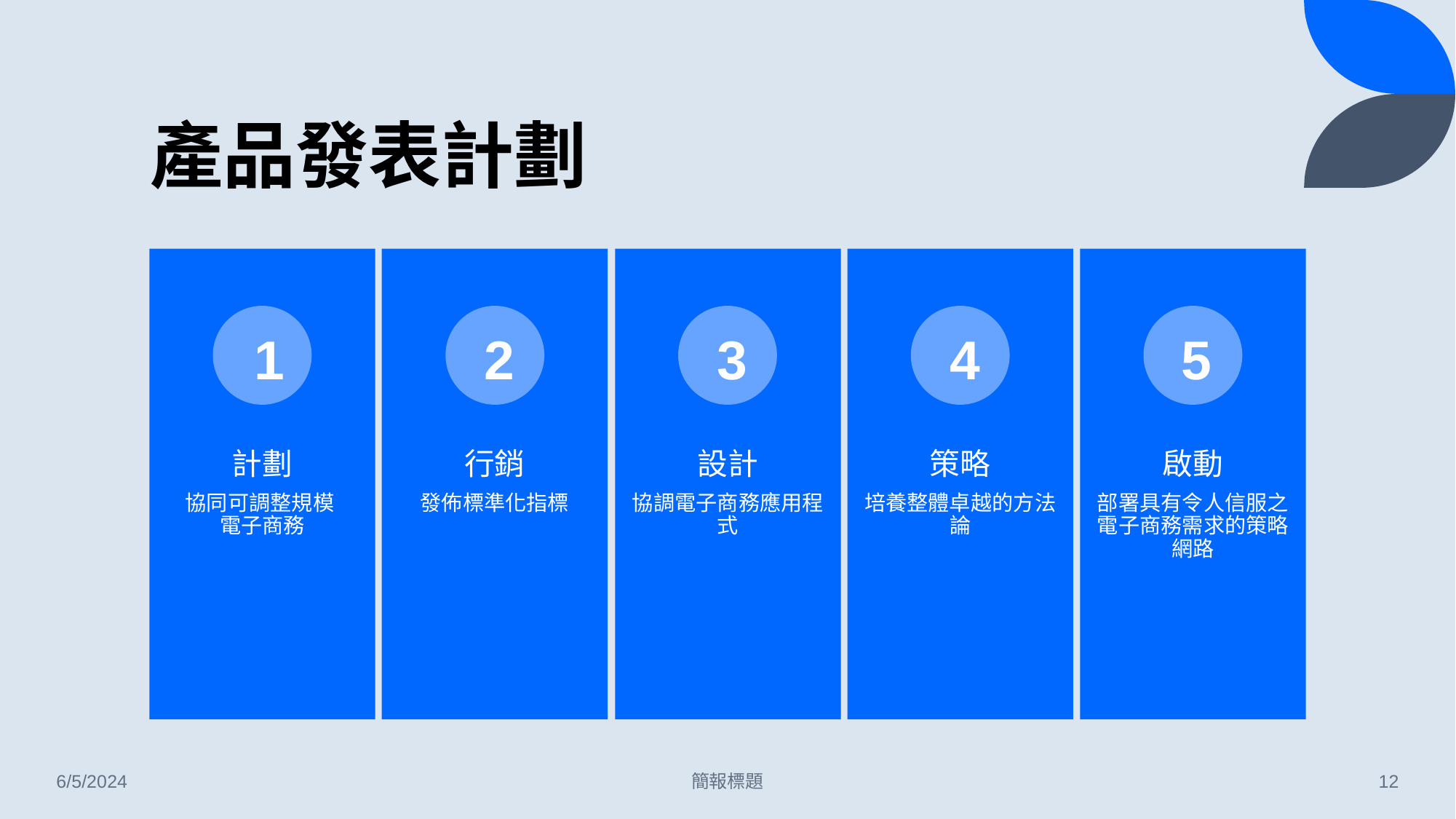

# 產品發表計劃
計劃
協同可調整規模
電子商務
行銷
發佈標準化指標
設計
協調電子商務應用程式
策略
培養整體卓越的方法論
啟動
部署具有令人信服之電子商務需求的策略網路
1
2
3
4
5
6/5/2024
簡報標題
12